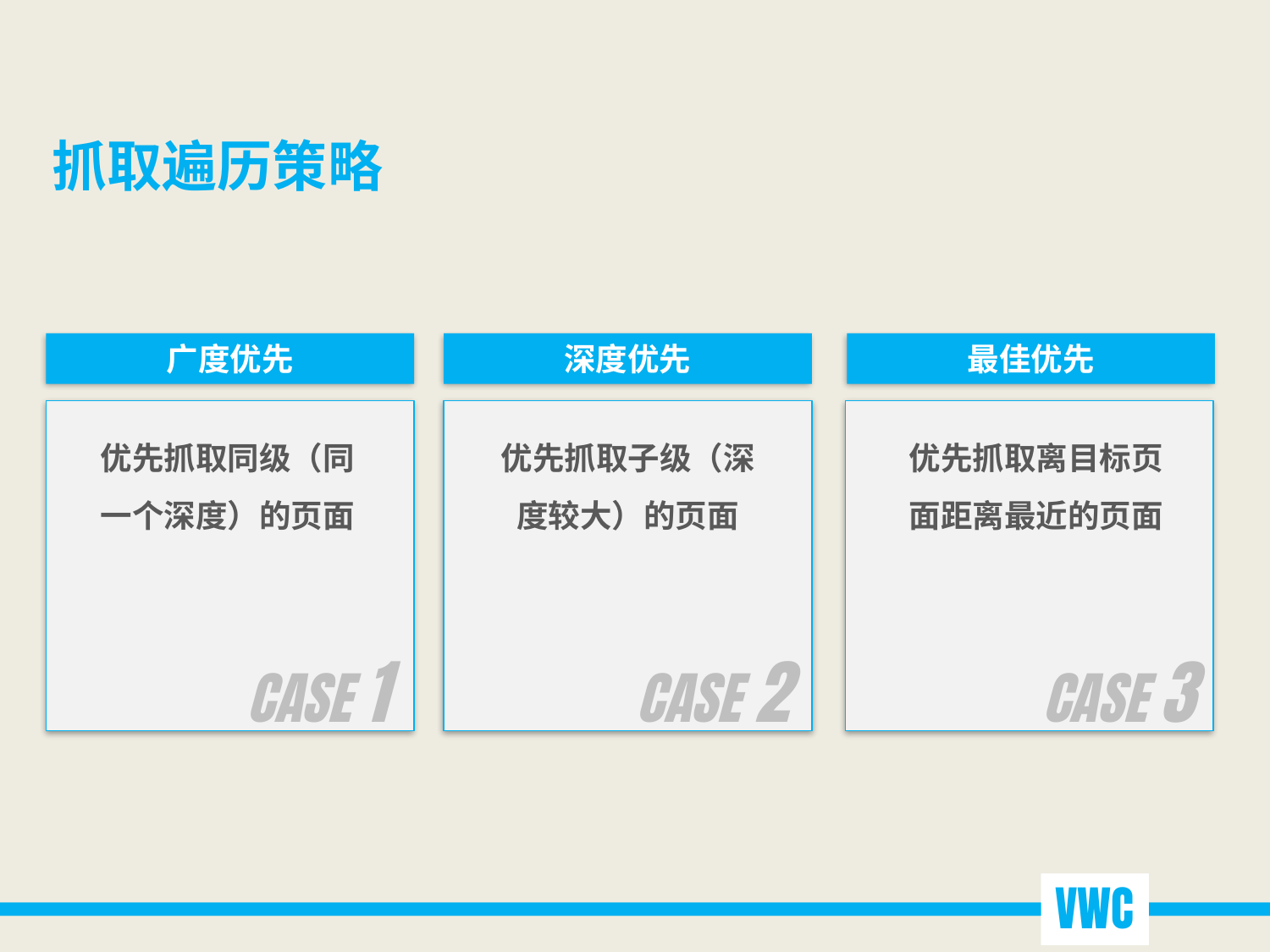

抓取遍历策略
广度优先
深度优先
最佳优先

优先抓取同级（同一个深度）的页面
优先抓取子级（深度较大）的页面
优先抓取离目标页面距离最近的页面
CASE 1
CASE 2
CASE 3